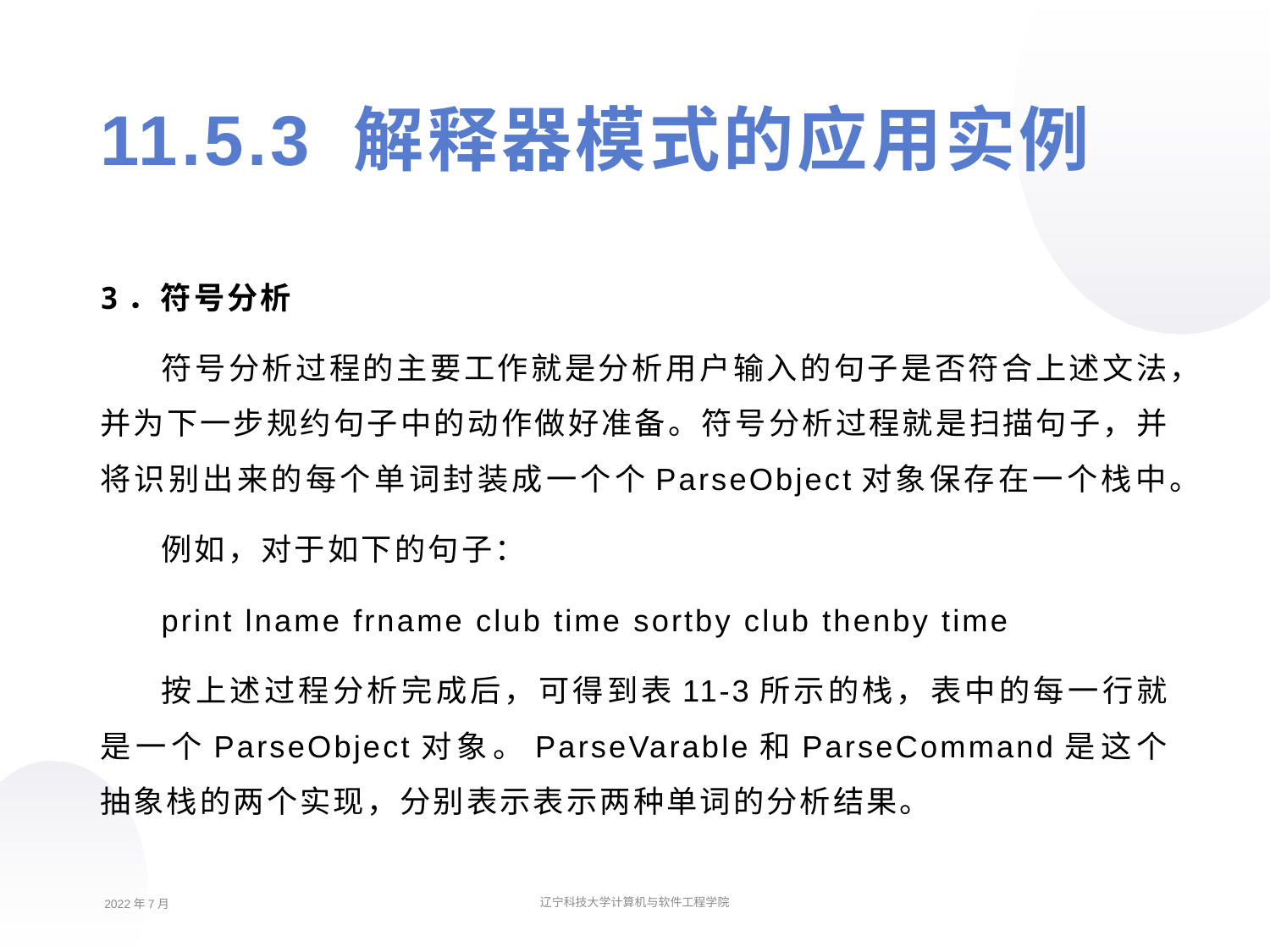

11.5.3 解释器模式的应用实例
3．符号分析
符号分析过程的主要工作就是分析用户输入的句子是否符合上述文法，并为下一步规约句子中的动作做好准备。符号分析过程就是扫描句子，并将识别出来的每个单词封装成一个个ParseObject对象保存在一个栈中。
例如，对于如下的句子：
print lname frname club time sortby club thenby time
按上述过程分析完成后，可得到表11-3所示的栈，表中的每一行就是一个ParseObject对象。ParseVarable和ParseCommand是这个抽象栈的两个实现，分别表示表示两种单词的分析结果。

2022年7月
辽宁科技大学计算机与软件工程学院
156